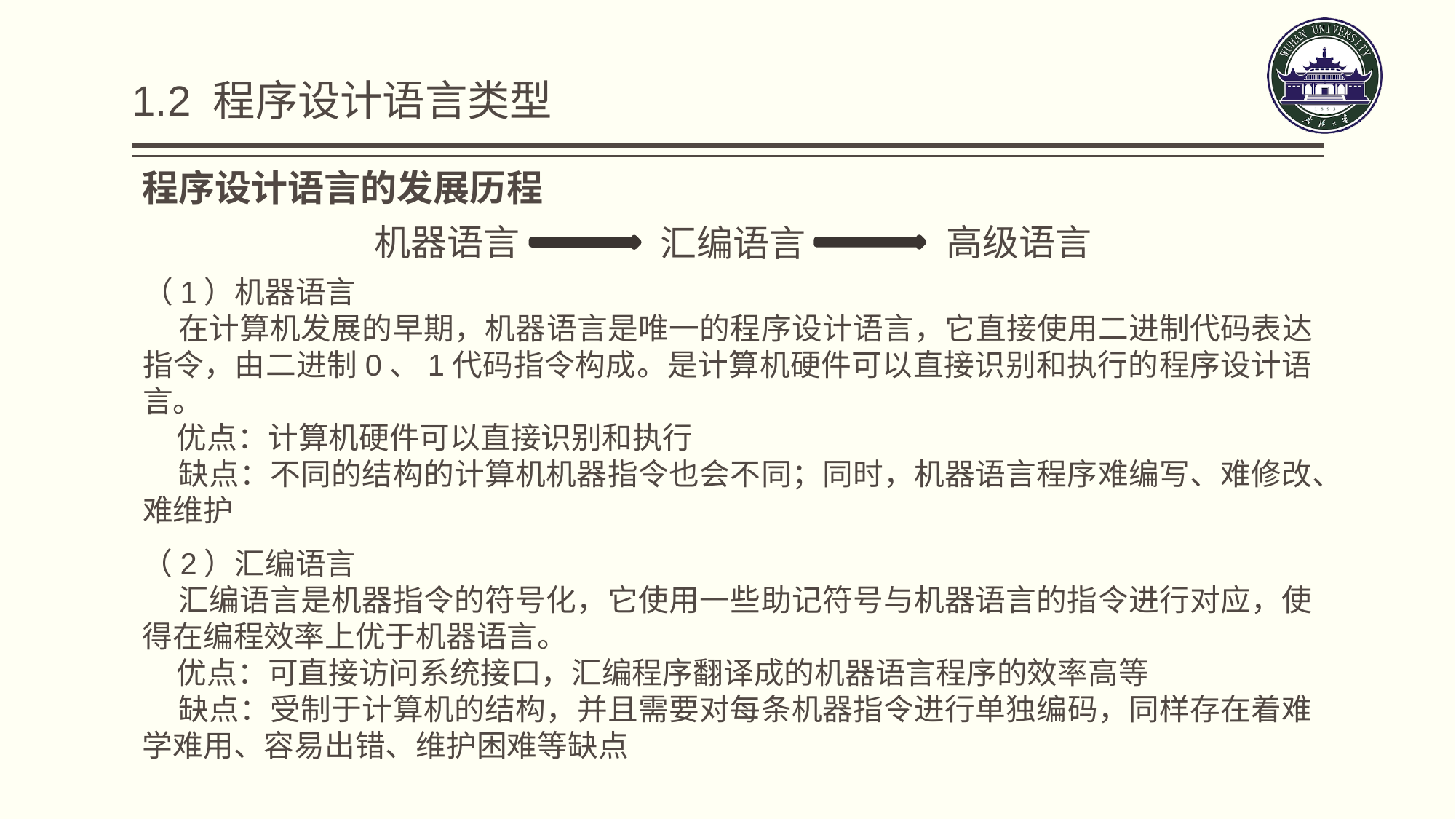

# 1.2 程序设计语言类型
程序设计语言的发展历程
高级语言
机器语言
汇编语言

（1）机器语言
    在计算机发展的早期，机器语言是唯一的程序设计语言，它直接使用二进制代码表达指令，由二进制0、1代码指令构成。是计算机硬件可以直接识别和执行的程序设计语言。
    优点：计算机硬件可以直接识别和执行
    缺点：不同的结构的计算机机器指令也会不同；同时，机器语言程序难编写、难修改、难维护

（2）汇编语言
    汇编语言是机器指令的符号化，它使用一些助记符号与机器语言的指令进行对应，使得在编程效率上优于机器语言。
    优点：可直接访问系统接口，汇编程序翻译成的机器语言程序的效率高等
    缺点：受制于计算机的结构，并且需要对每条机器指令进行单独编码，同样存在着难学难用、容易出错、维护困难等缺点